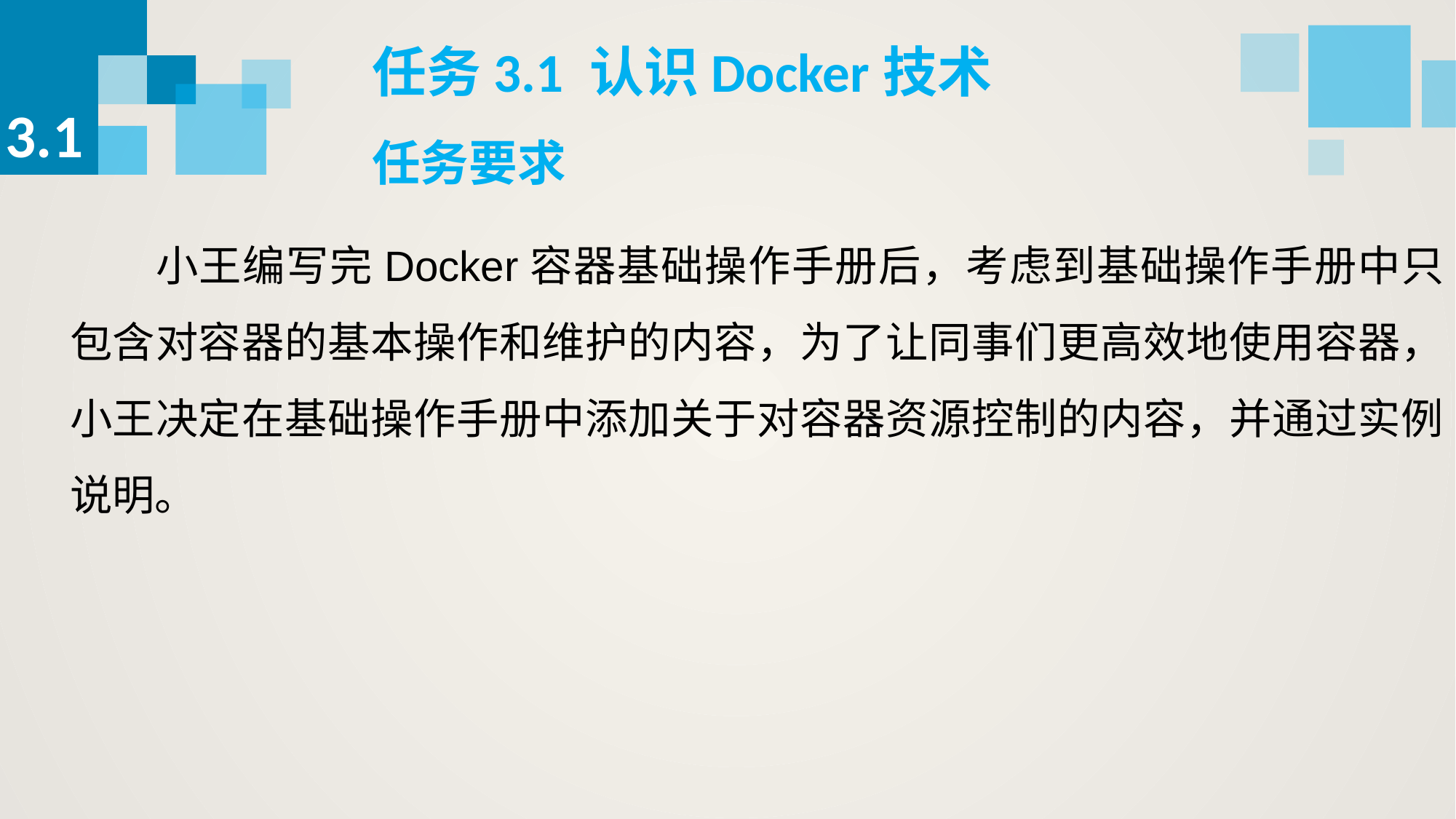

任务3.1 认识Docker技术
3.1
任务要求
小王编写完Docker容器基础操作手册后，考虑到基础操作手册中只包含对容器的基本操作和维护的内容，为了让同事们更高效地使用容器，小王决定在基础操作手册中添加关于对容器资源控制的内容，并通过实例说明。